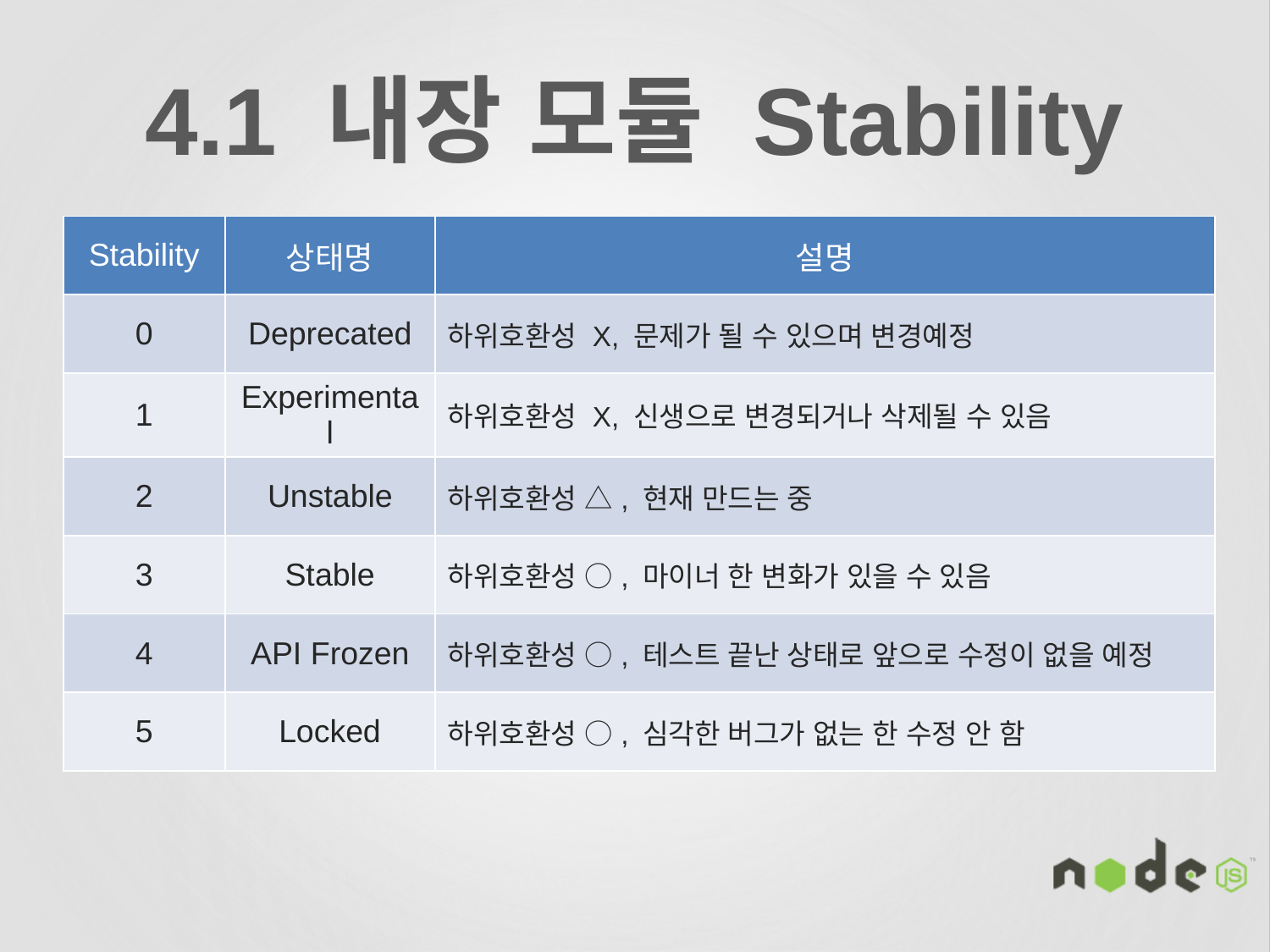

# 4.1 내장 모듈 Stability
| Stability | 상태명 | 설명 |
| --- | --- | --- |
| 0 | Deprecated | 하위호환성 X, 문제가 될 수 있으며 변경예정 |
| 1 | Experimental | 하위호환성 X, 신생으로 변경되거나 삭제될 수 있음 |
| 2 | Unstable | 하위호환성 △, 현재 만드는 중 |
| 3 | Stable | 하위호환성 ○, 마이너 한 변화가 있을 수 있음 |
| 4 | API Frozen | 하위호환성 ○, 테스트 끝난 상태로 앞으로 수정이 없을 예정 |
| 5 | Locked | 하위호환성 ○, 심각한 버그가 없는 한 수정 안 함 |